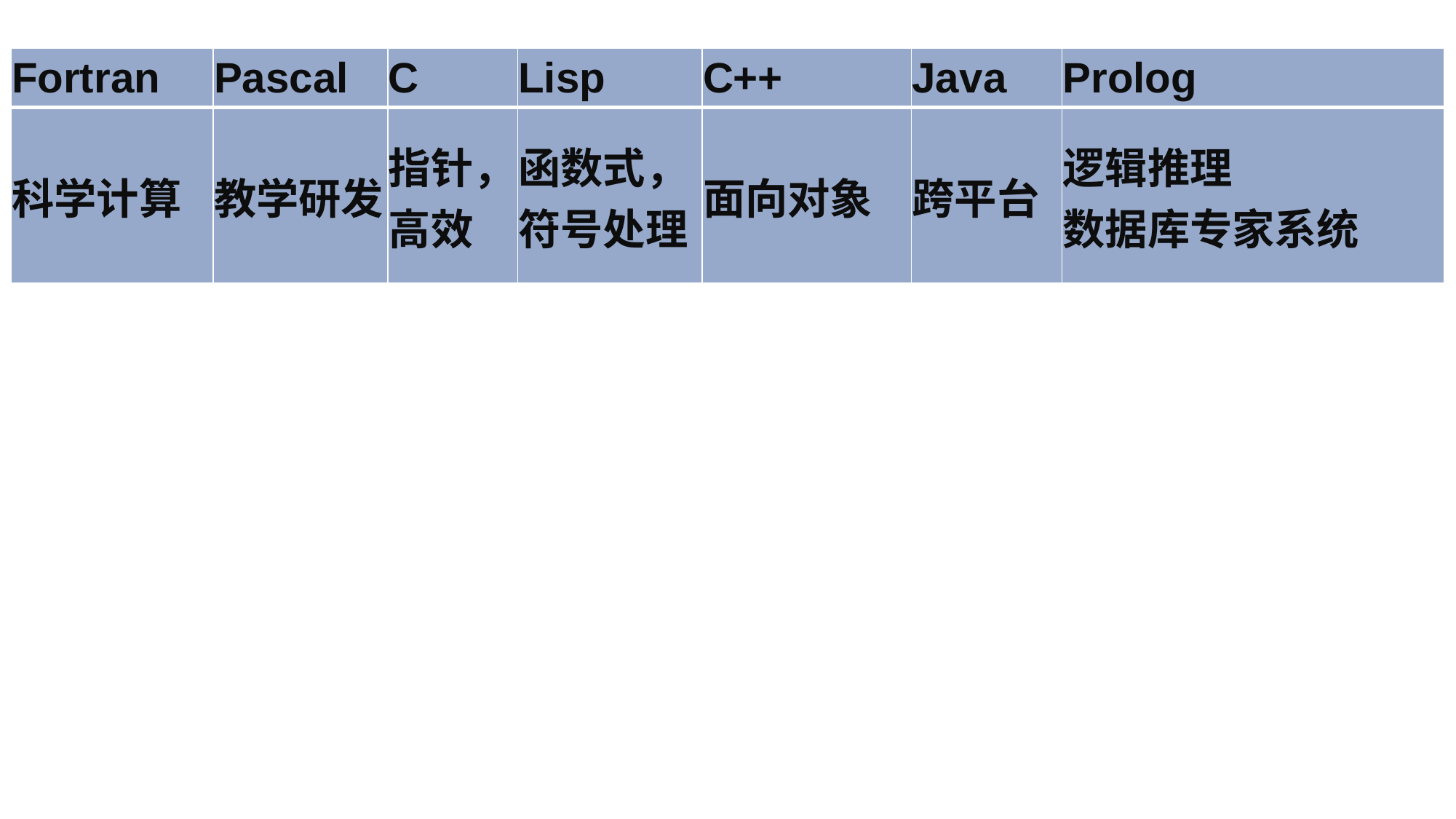

| Fortran | Pascal | C | Lisp | C++ | Java | Prolog |
| --- | --- | --- | --- | --- | --- | --- |
| 科学计算 | 教学研发 | 指针，高效 | 函数式，符号处理 | 面向对象 | 跨平台 | 逻辑推理 数据库专家系统 |